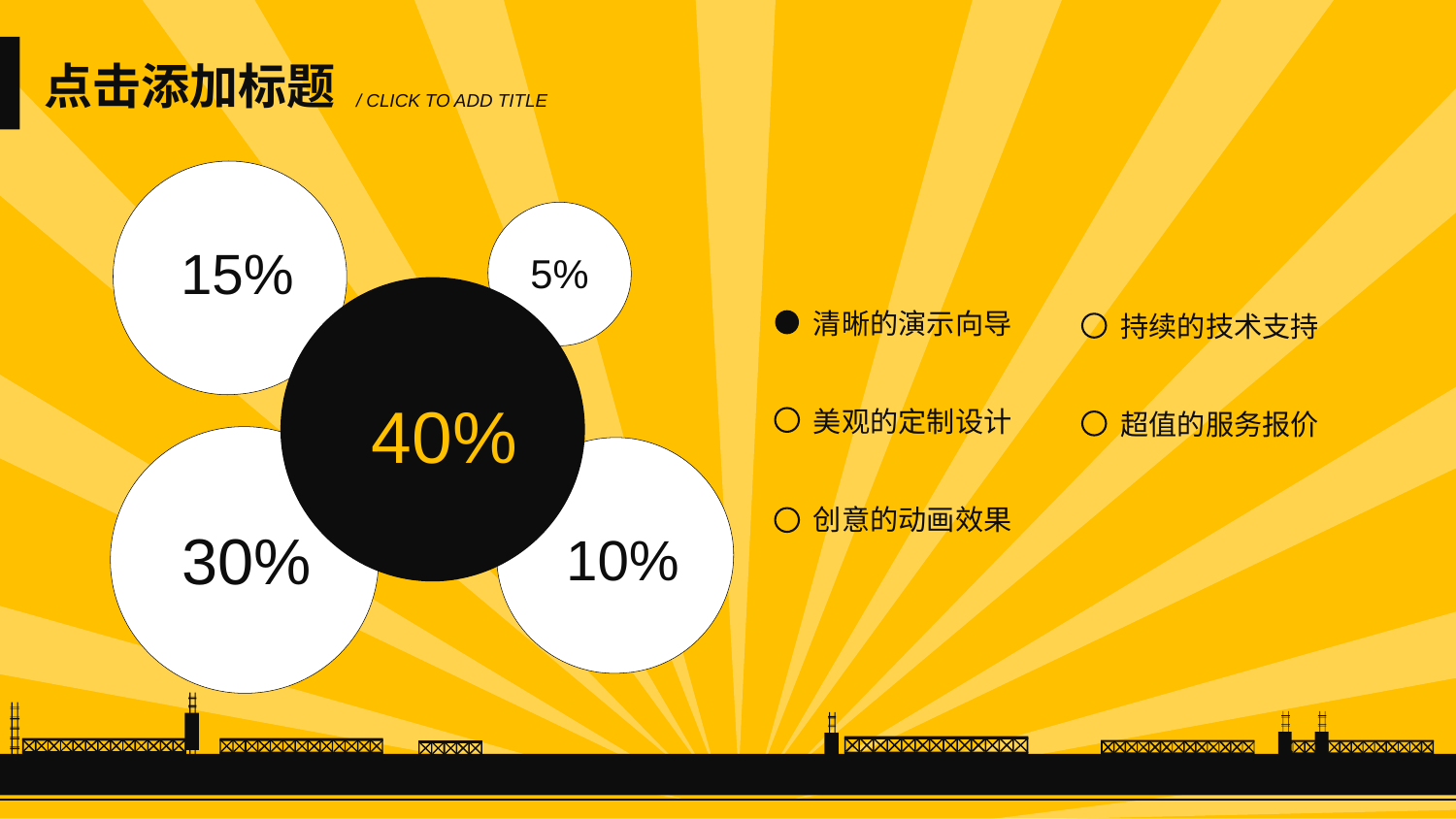

15%

5%

40%
清晰的演示向导
持续的技术支持

美观的定制设计
超值的服务报价

创意的动画效果

30%

10%